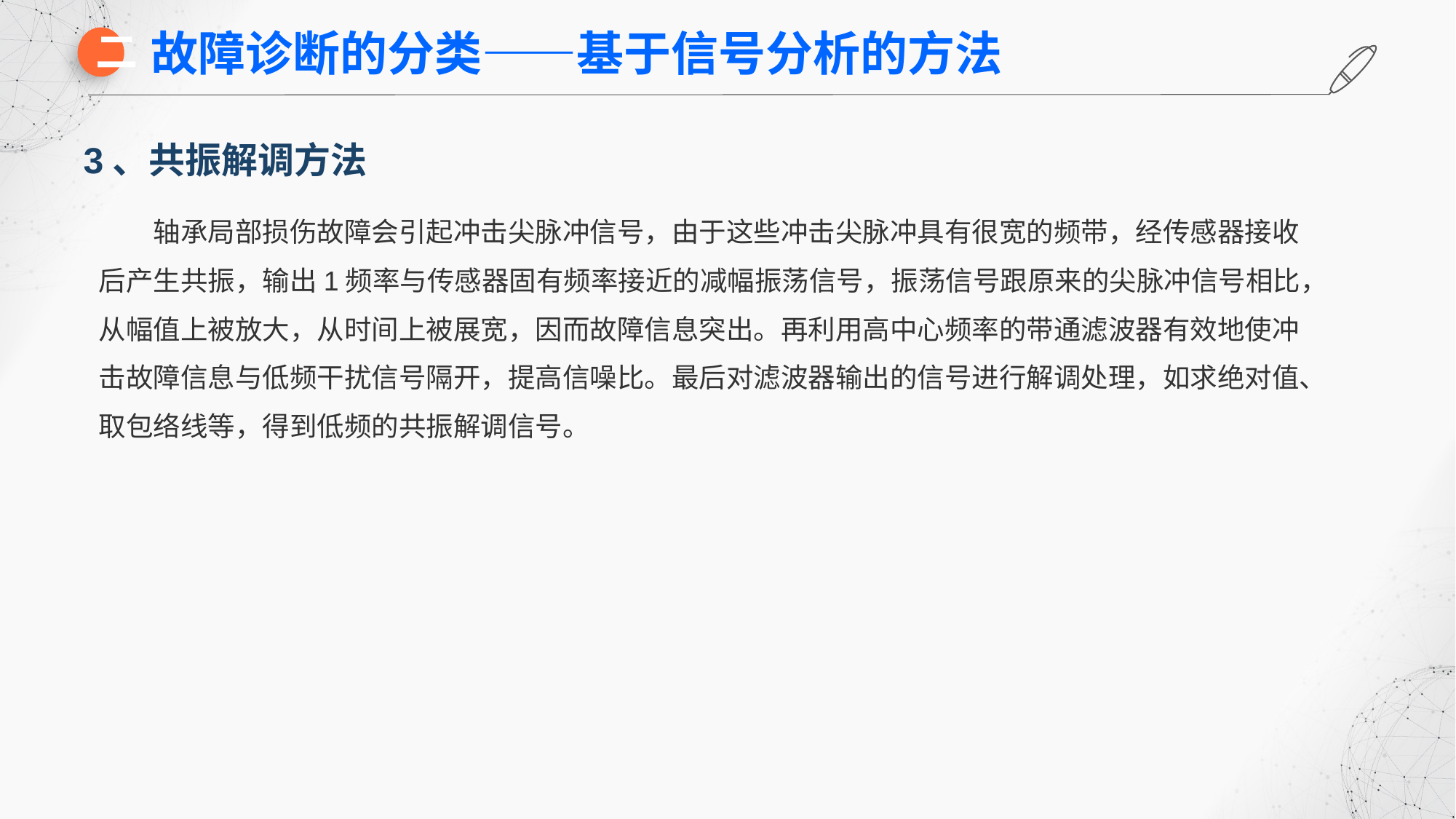

故障诊断的分类——基于信号分析的方法
二

3、共振解调方法
轴承局部损伤故障会引起冲击尖脉冲信号，由于这些冲击尖脉冲具有很宽的频带，经传感器接收后产生共振，输出1频率与传感器固有频率接近的减幅振荡信号，振荡信号跟原来的尖脉冲信号相比，从幅值上被放大，从时间上被展宽，因而故障信息突出。再利用高中心频率的带通滤波器有效地使冲击故障信息与低频干扰信号隔开，提高信噪比。最后对滤波器输出的信号进行解调处理，如求绝对值、取包络线等，得到低频的共振解调信号。